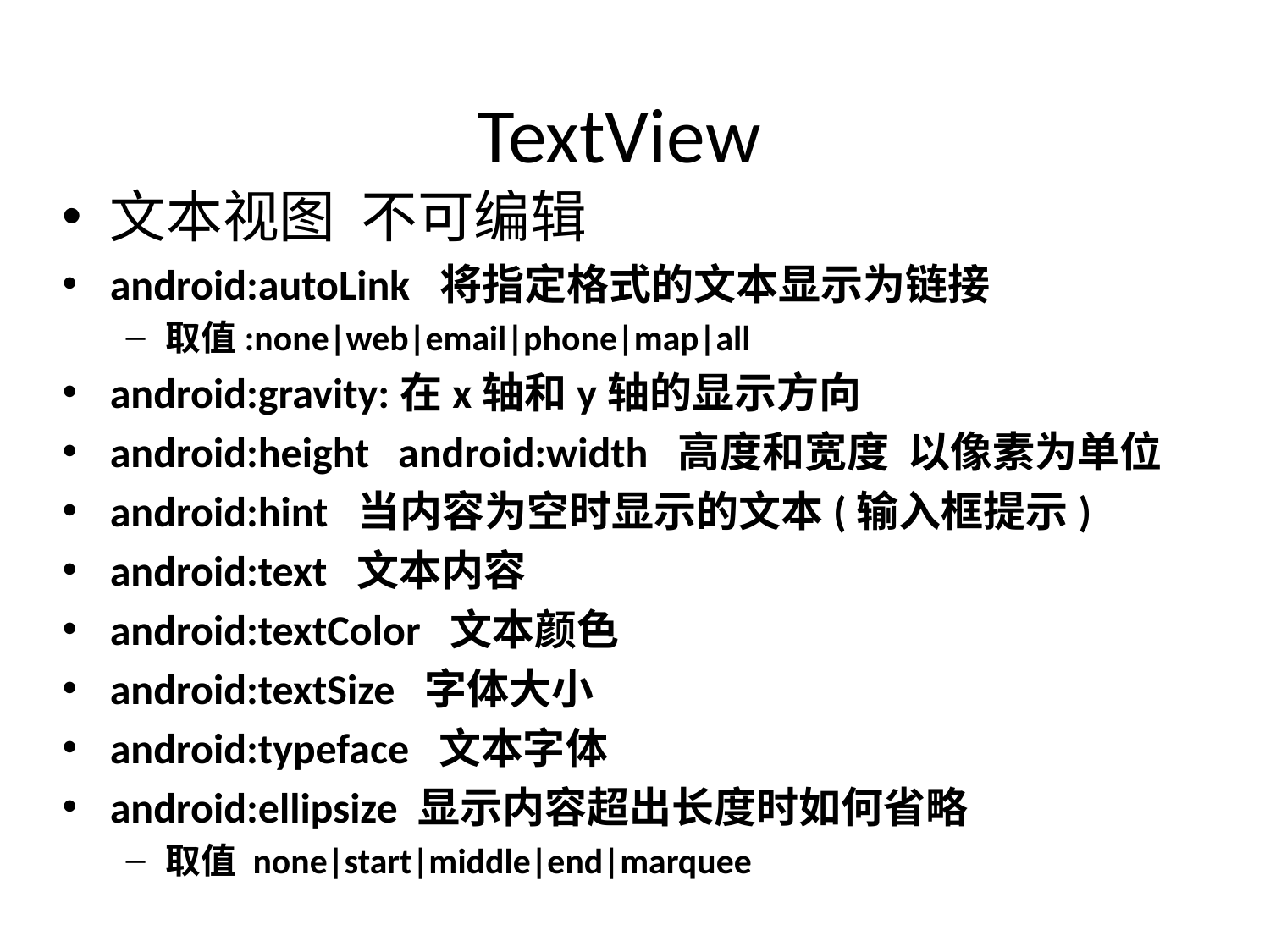

# TextView
文本视图  不可编辑
android:autoLink  将指定格式的文本显示为链接
取值:none|web|email|phone|map|all
android:gravity:在x轴和y轴的显示方向
android:height   android:width  高度和宽度  以像素为单位
android:hint  当内容为空时显示的文本(输入框提示)
android:text  文本内容
android:textColor  文本颜色
android:textSize  字体大小
android:typeface  文本字体
android:ellipsize 显示内容超出长度时如何省略
取值 none|start|middle|end|marquee